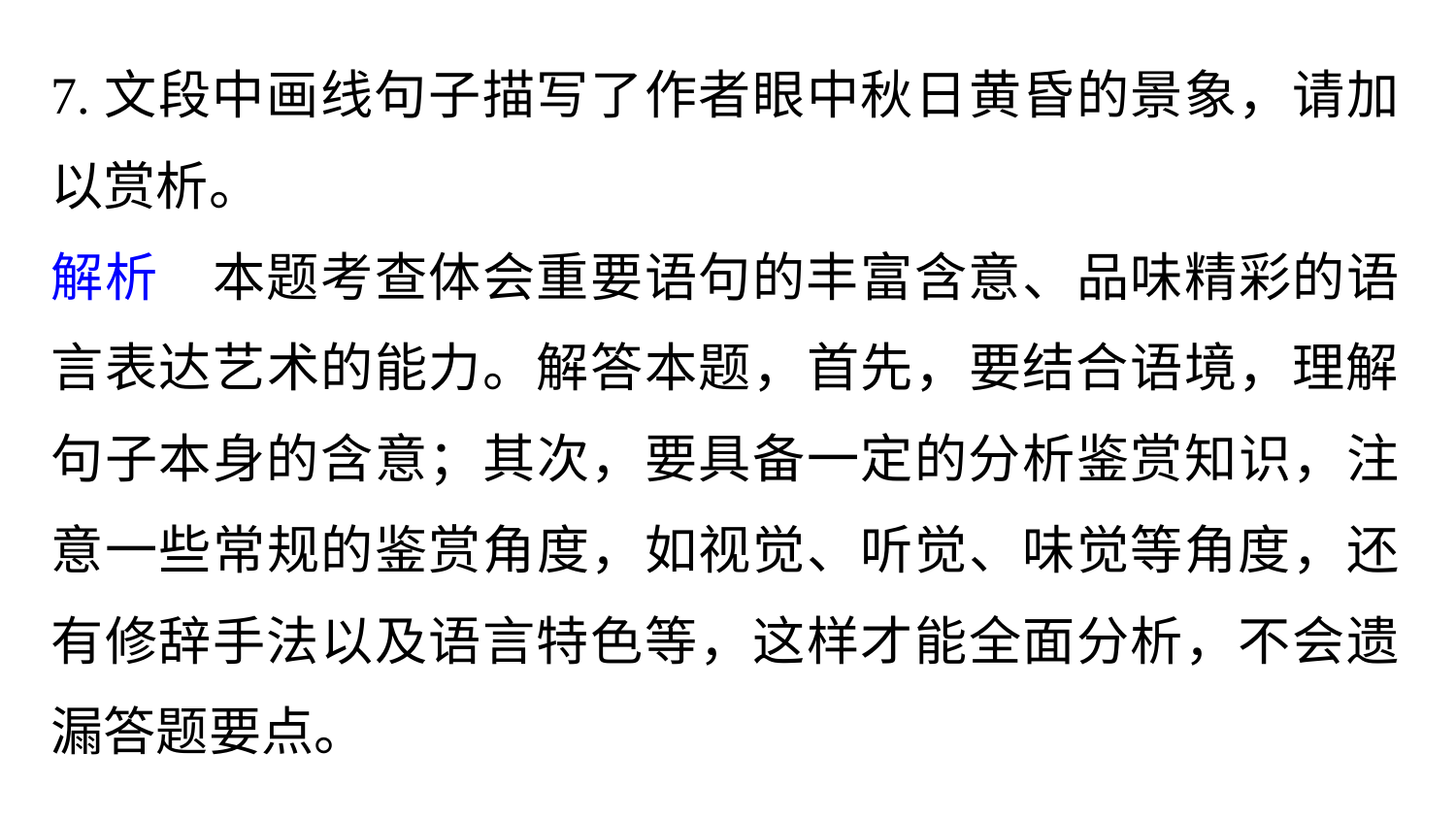

7.文段中画线句子描写了作者眼中秋日黄昏的景象，请加以赏析。
解析　本题考查体会重要语句的丰富含意、品味精彩的语言表达艺术的能力。解答本题，首先，要结合语境，理解句子本身的含意；其次，要具备一定的分析鉴赏知识，注意一些常规的鉴赏角度，如视觉、听觉、味觉等角度，还有修辞手法以及语言特色等，这样才能全面分析，不会遗漏答题要点。